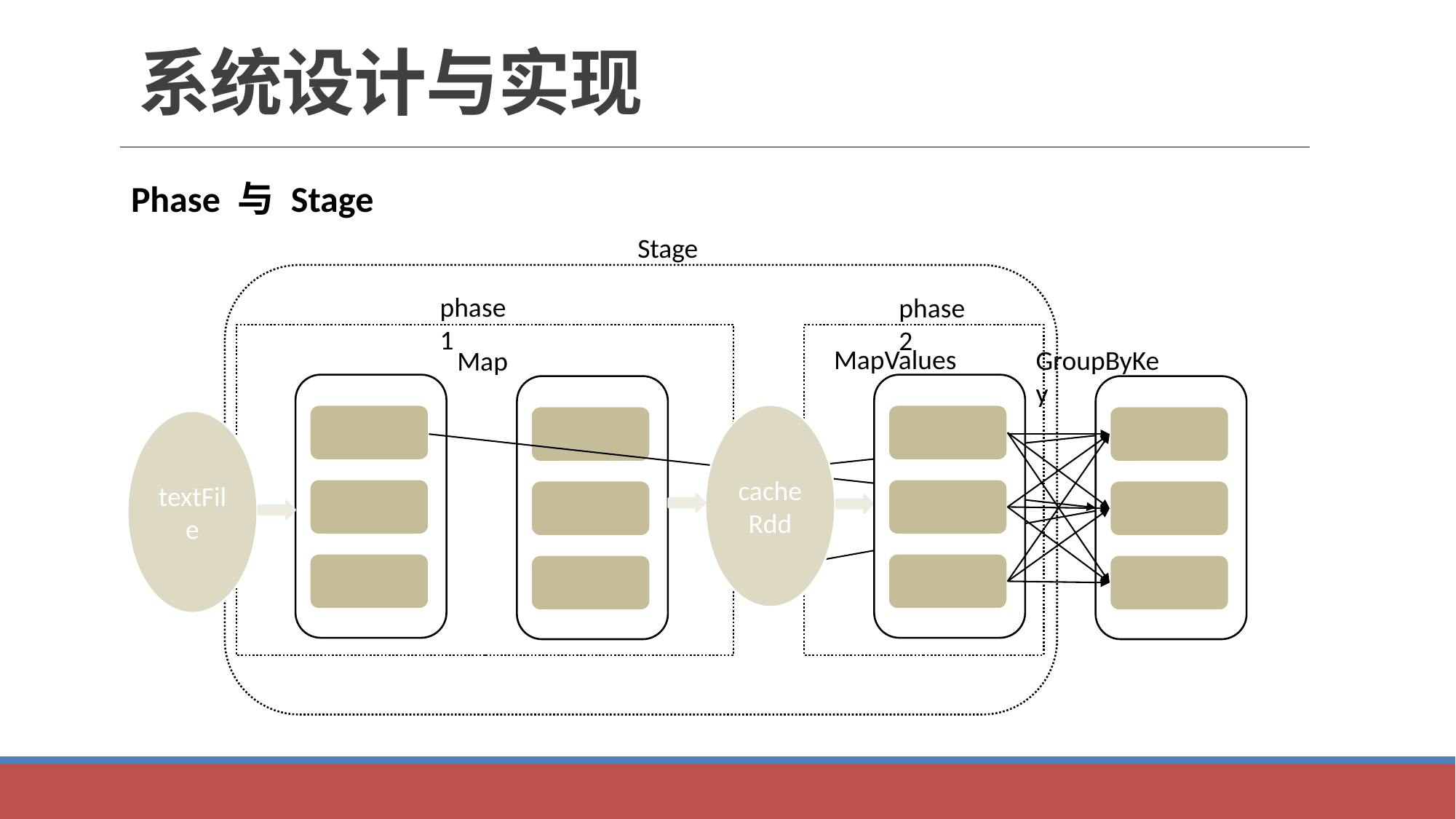

# 系统设计与实现
Phase 与 Stage
Stage

phase1
phase2

MapValues
GroupByKey
Map

cacheRdd

textFile